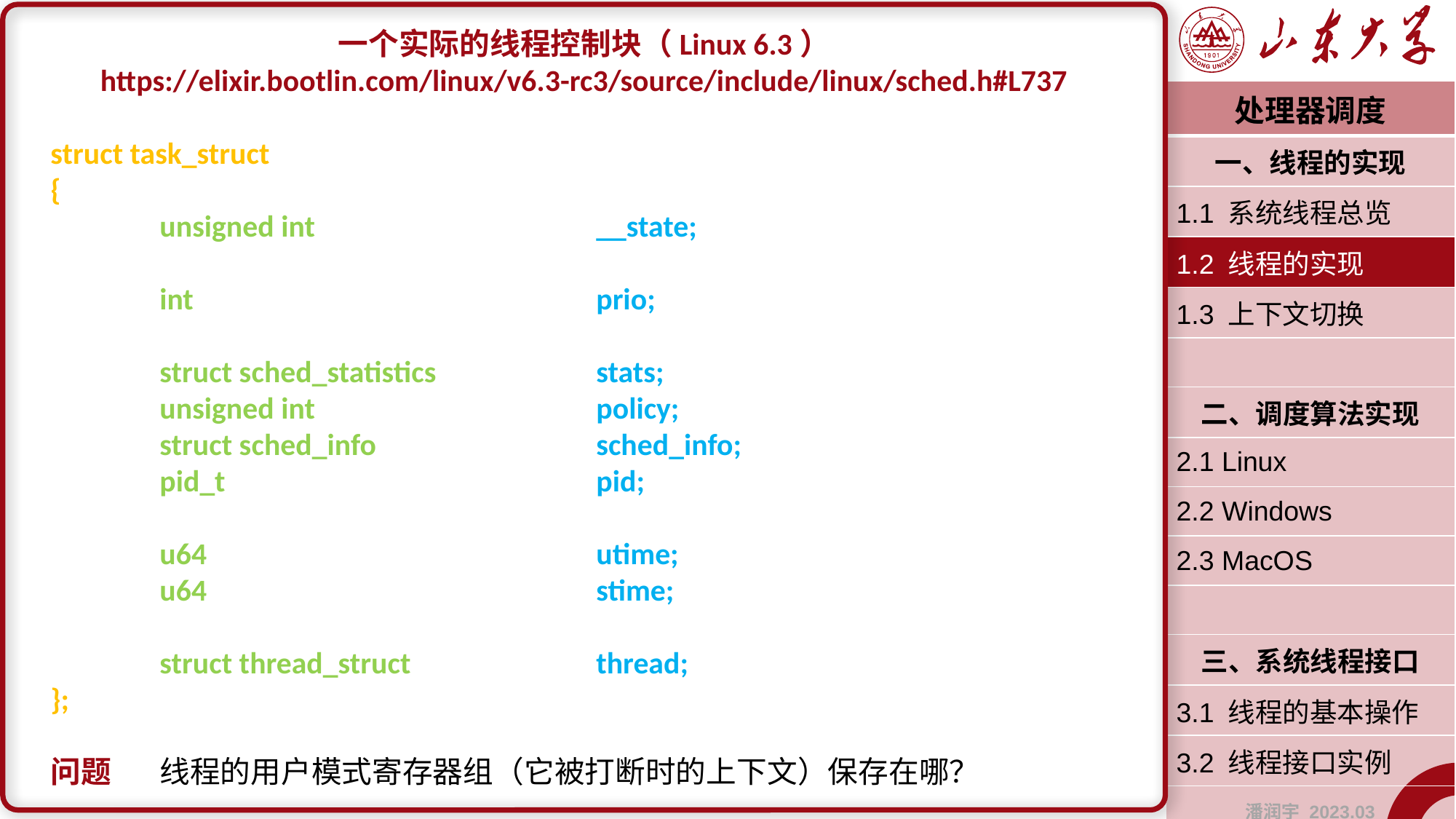

一个实际的线程控制块（Linux 6.3）
https://elixir.bootlin.com/linux/v6.3-rc3/source/include/linux/sched.h#L737

struct task_struct
{
	unsigned int			__state;

	int				prio;

	struct sched_statistics		stats;
	unsigned int			policy;
	struct sched_info			sched_info;
	pid_t				pid;

	u64				utime;
	u64				stime;

	struct thread_struct		thread;
};

问题	线程的用户模式寄存器组（它被打断时的上下文）保存在哪？
| 处理器调度 |
| --- |
| 一、线程的实现 |
| 1.1 系统线程总览 |
| 1.2 线程的实现 |
| 1.3 上下文切换 |
|  |
| 二、调度算法实现 |
| 2.1 Linux |
| 2.2 Windows |
| 2.3 MacOS |
|  |
| 三、系统线程接口 |
| 3.1 线程的基本操作 |
| 3.2 线程接口实例 |
| 潘润宇 2023.03 |